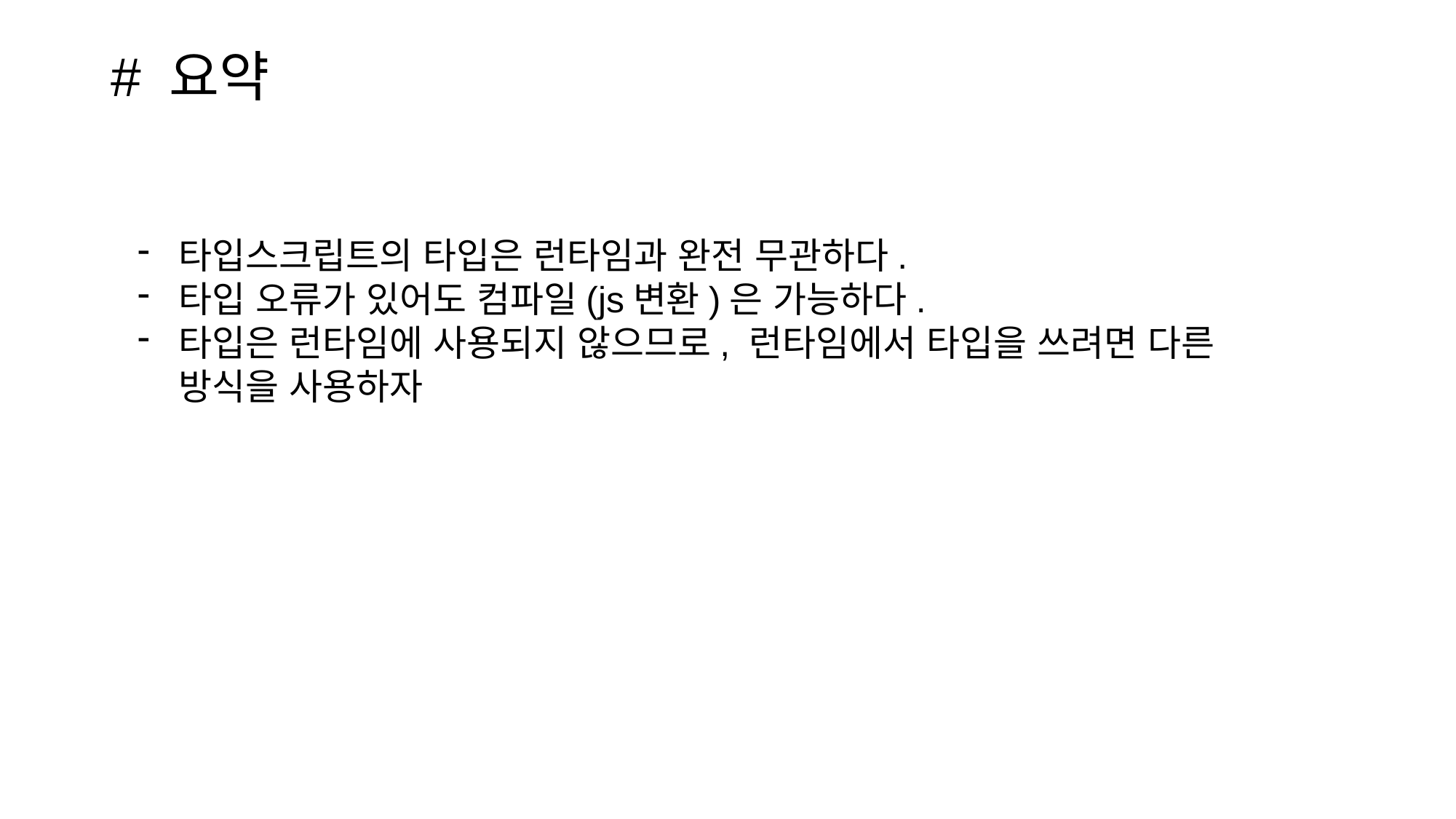

# # 요약
타입스크립트의 타입은 런타임과 완전 무관하다.
타입 오류가 있어도 컴파일(js변환)은 가능하다.
타입은 런타임에 사용되지 않으므로, 런타임에서 타입을 쓰려면 다른 방식을 사용하자